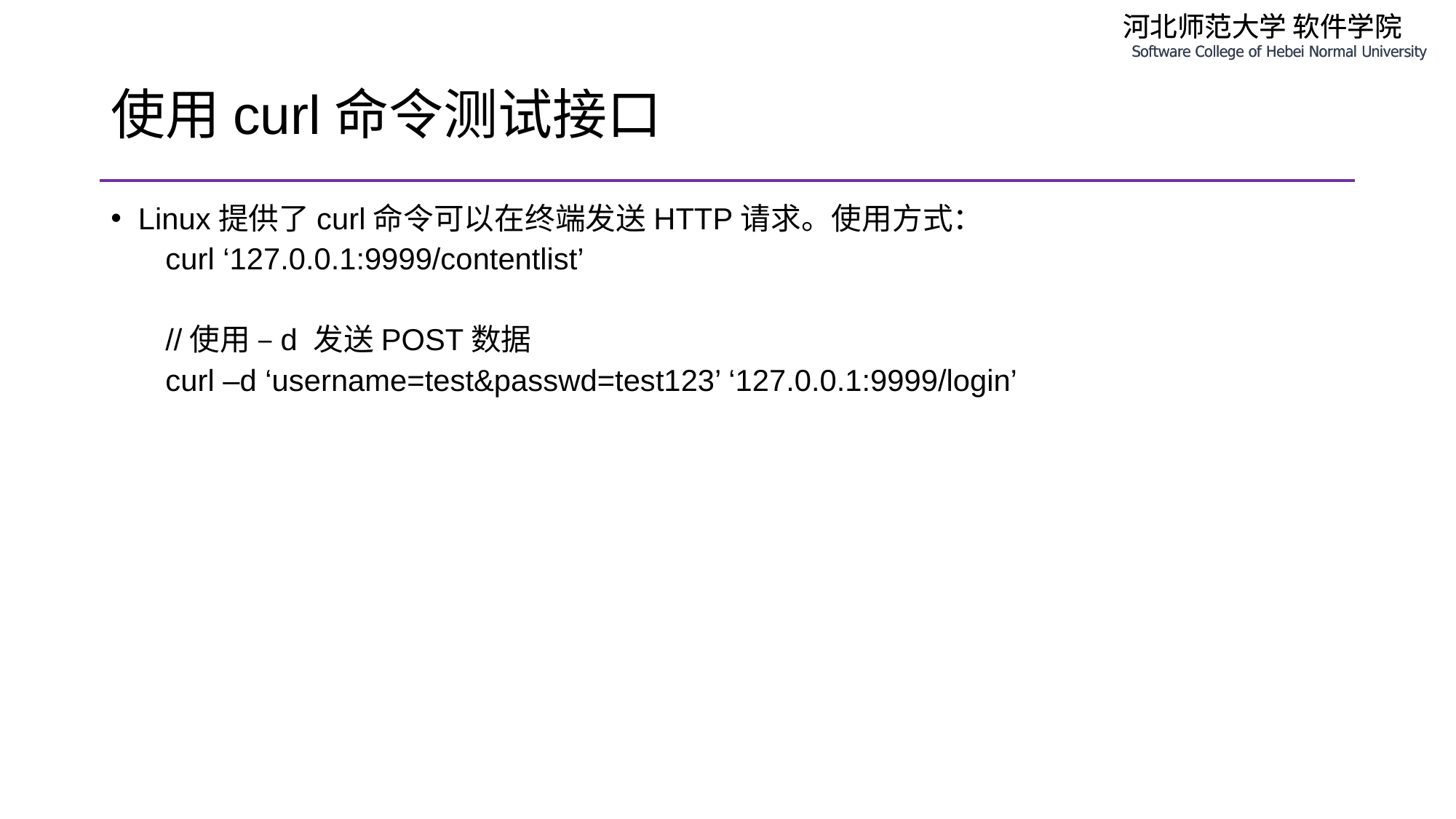

# 使用curl命令测试接口
Linux提供了curl命令可以在终端发送HTTP请求。使用方式：
curl ‘127.0.0.1:9999/contentlist’

//使用 –d 发送POST数据
curl –d ‘username=test&passwd=test123’ ‘127.0.0.1:9999/login’